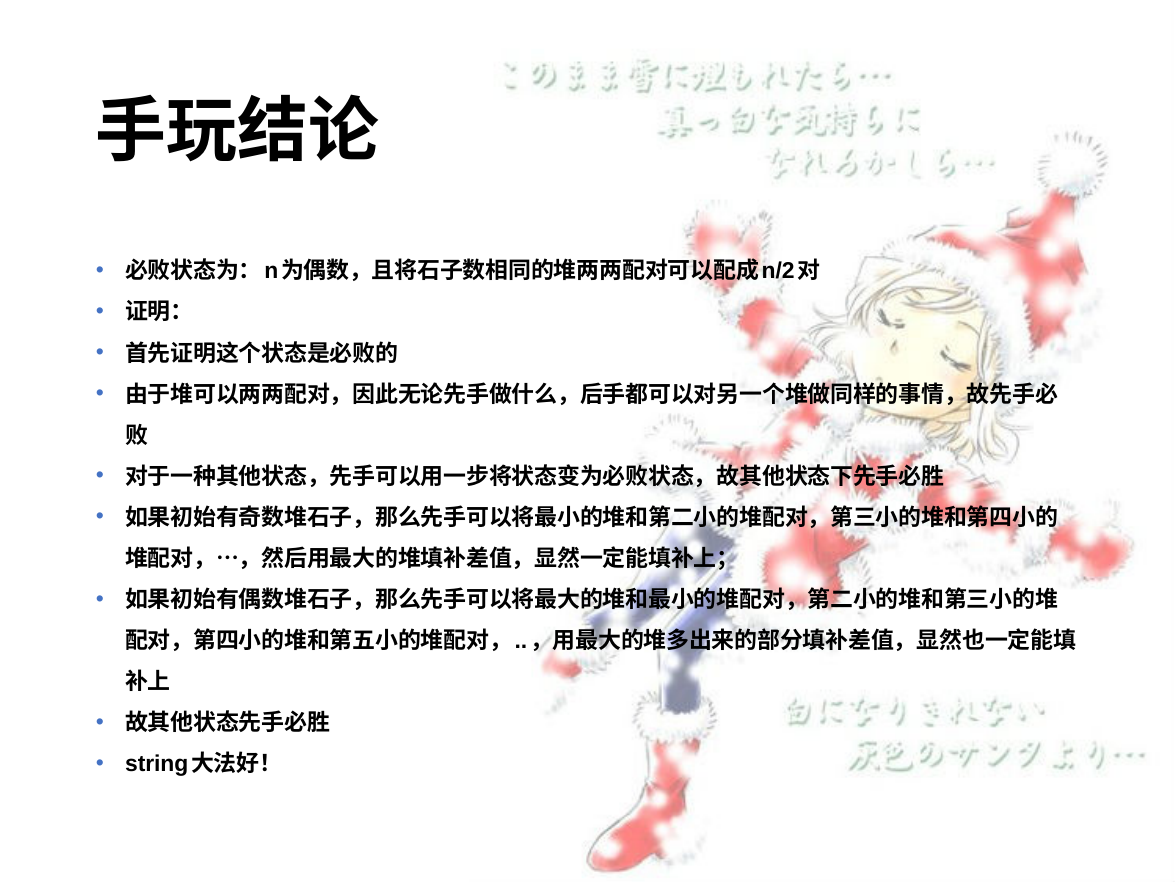

# 手玩结论
必败状态为：n为偶数，且将石子数相同的堆两两配对可以配成n/2对
证明：
首先证明这个状态是必败的
由于堆可以两两配对，因此无论先手做什么，后手都可以对另一个堆做同样的事情，故先手必败
对于一种其他状态，先手可以用一步将状态变为必败状态，故其他状态下先手必胜
如果初始有奇数堆石子，那么先手可以将最小的堆和第二小的堆配对，第三小的堆和第四小的堆配对，…，然后用最大的堆填补差值，显然一定能填补上；
如果初始有偶数堆石子，那么先手可以将最大的堆和最小的堆配对，第二小的堆和第三小的堆配对，第四小的堆和第五小的堆配对，..，用最大的堆多出来的部分填补差值，显然也一定能填补上
故其他状态先手必胜
string大法好！